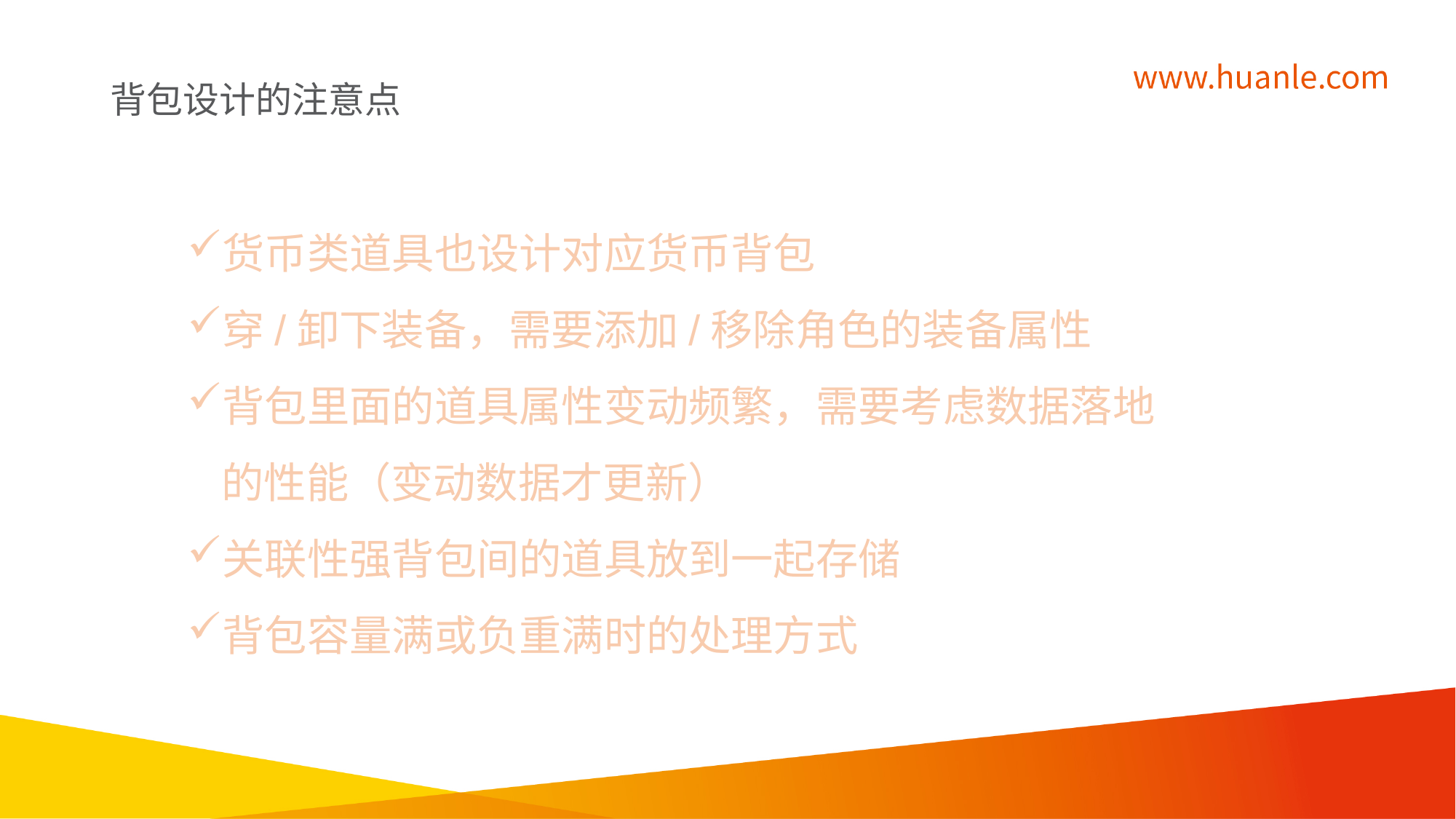

背包设计的注意点
货币类道具也设计对应货币背包
穿/卸下装备，需要添加/移除角色的装备属性
背包里面的道具属性变动频繁，需要考虑数据落地的性能（变动数据才更新）
关联性强背包间的道具放到一起存储
背包容量满或负重满时的处理方式